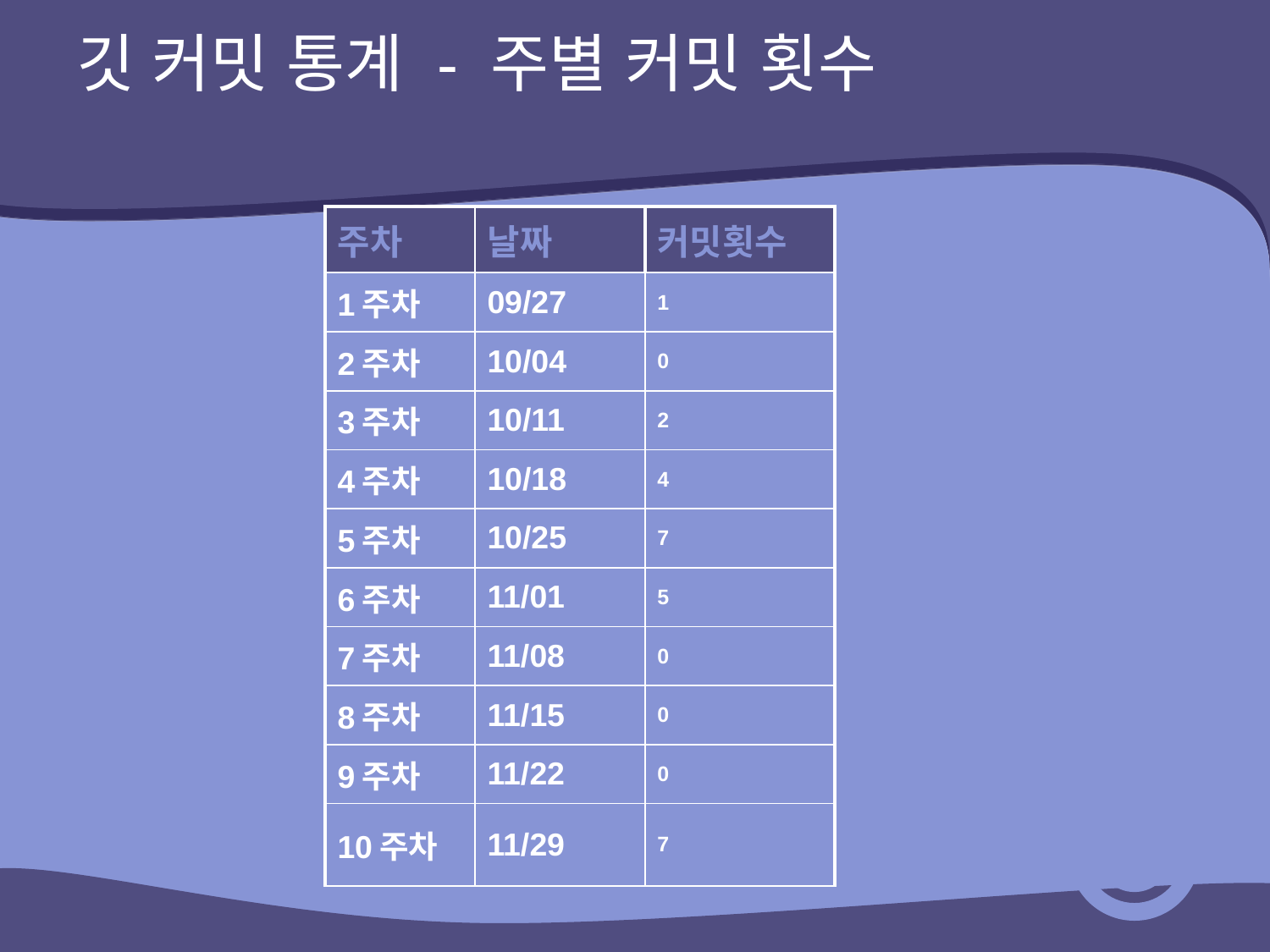

# 깃 커밋 통계 - 주별 커밋 횟수
| 주차 | 날짜 | 커밋횟수 |
| --- | --- | --- |
| 1주차 | 09/27 | 1 |
| 2주차 | 10/04 | 0 |
| 3주차 | 10/11 | 2 |
| 4주차 | 10/18 | 4 |
| 5주차 | 10/25 | 7 |
| 6주차 | 11/01 | 5 |
| 7주차 | 11/08 | 0 |
| 8주차 | 11/15 | 0 |
| 9주차 | 11/22 | 0 |
| 10주차 | 11/29 | 7 |